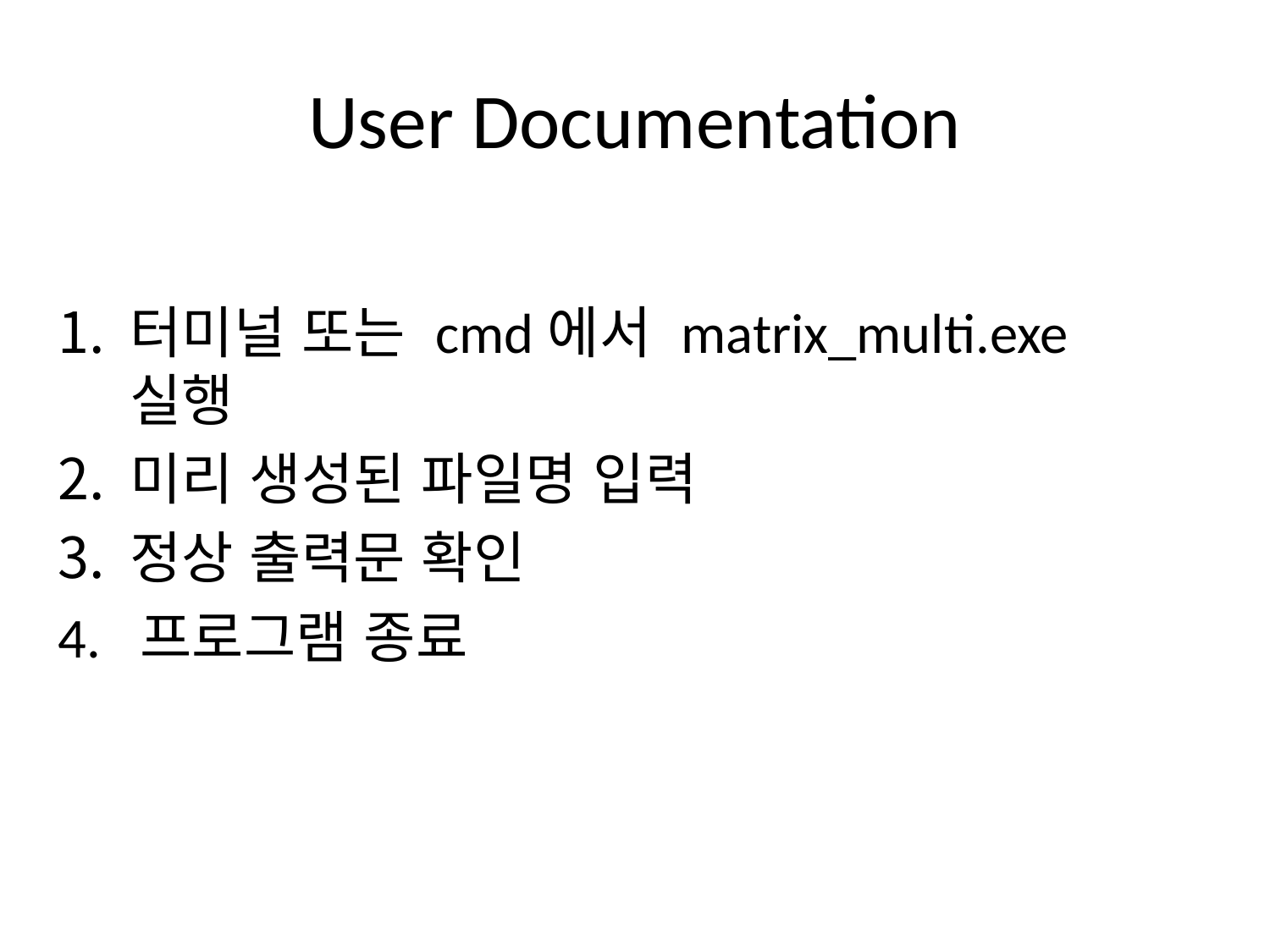

# User Documentation

터미널 또는 cmd에서 matrix_multi.exe실행
미리 생성된 파일명 입력
정상 출력문 확인
4.  프로그램 종료